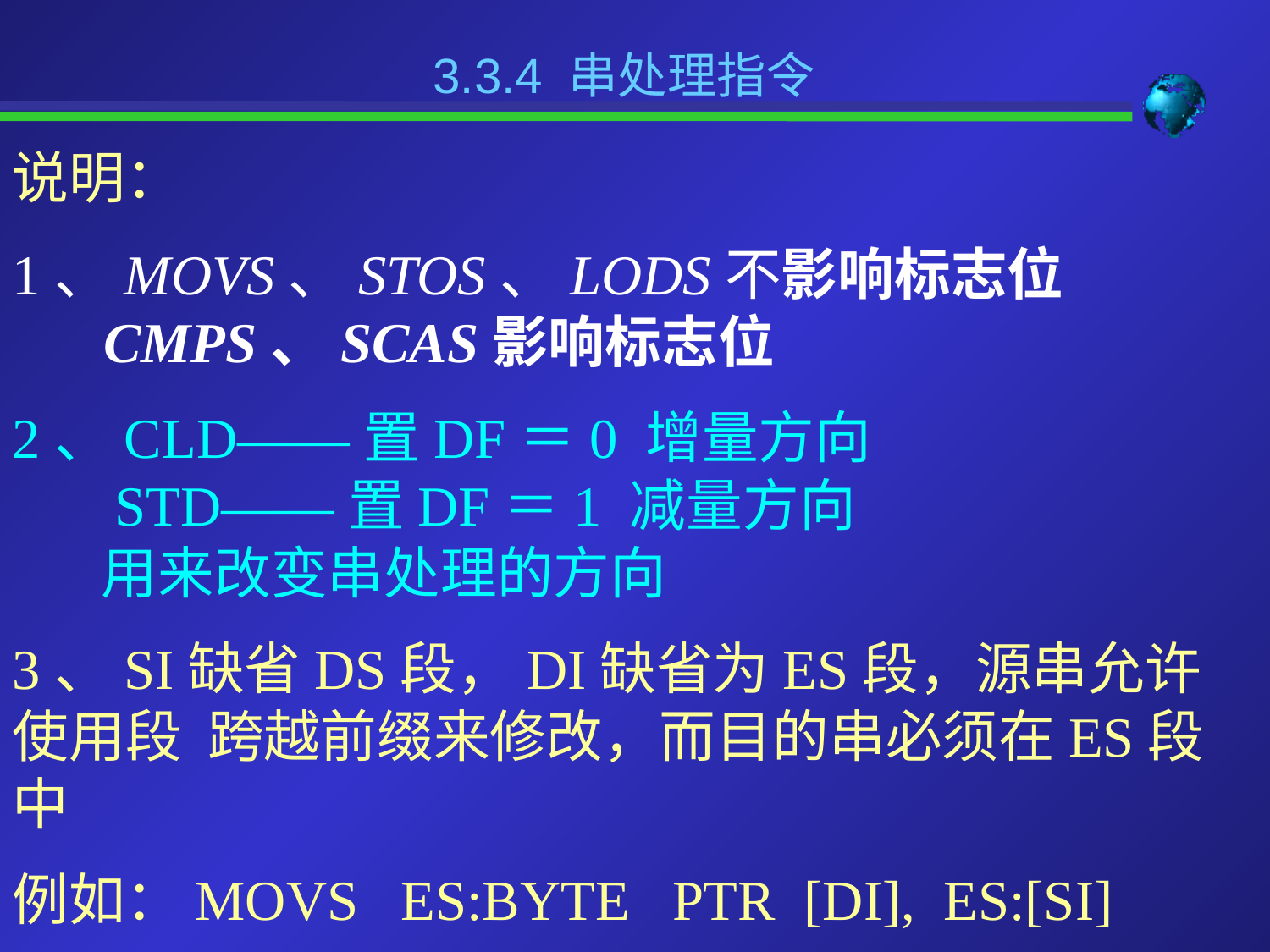

3.3.4 串处理指令
说明：
1、MOVS、STOS、LODS不影响标志位
      CMPS、SCAS影响标志位
2、CLD——置DF＝0 增量方向
       STD——置DF＝1 减量方向
       用来改变串处理的方向
3、SI缺省DS段，DI缺省为ES段，源串允许使用段  跨越前缀来修改，而目的串必须在ES段中
例如：MOVS   ES:BYTE   PTR  [DI],  ES:[SI]
86